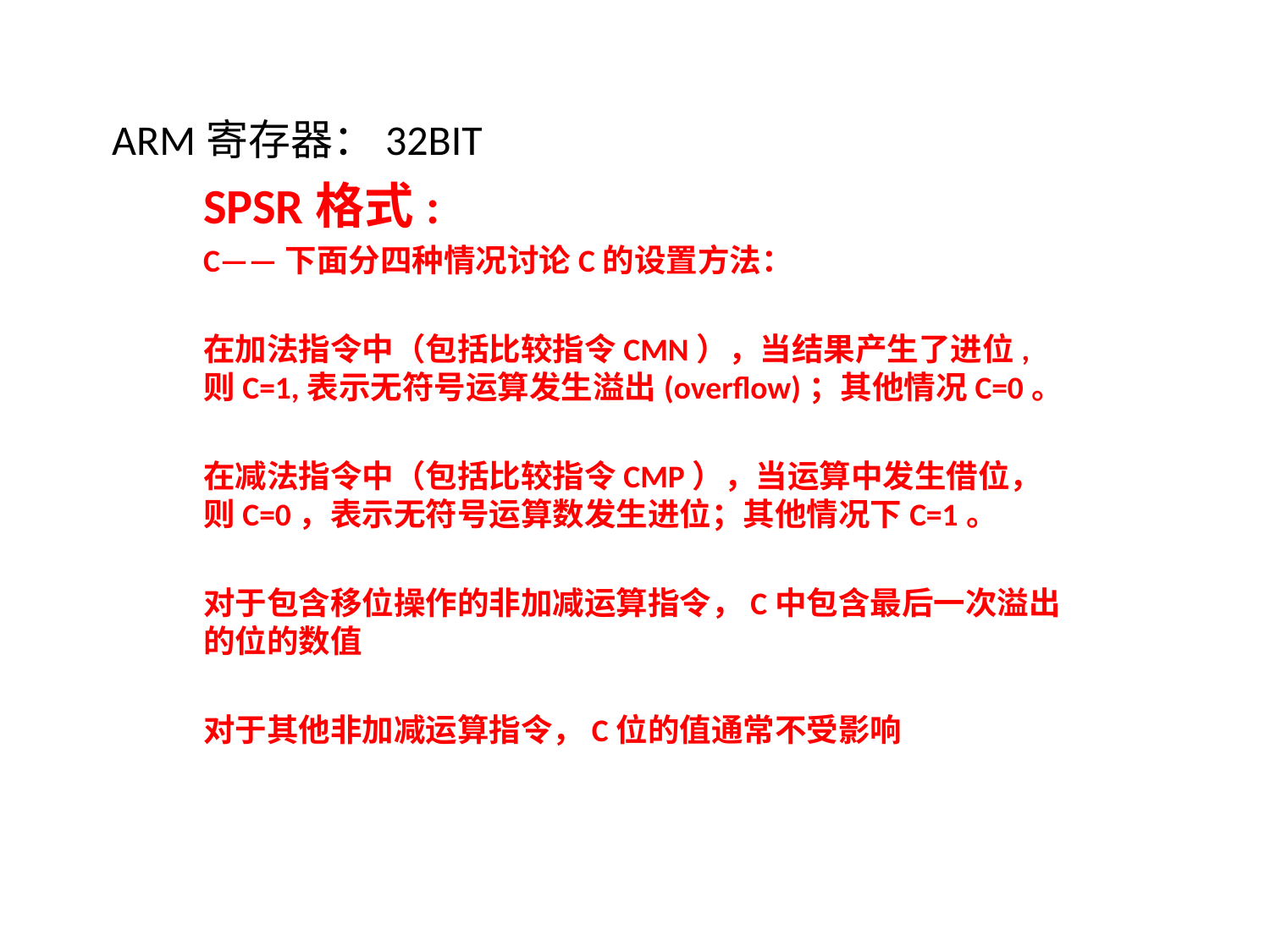

# ARM寄存器：32BIT
SPSR格式:
C——下面分四种情况讨论C的设置方法：

在加法指令中（包括比较指令CMN），当结果产生了进位,则C=1,表示无符号运算发生溢出(overflow)；其他情况C=0。

在减法指令中（包括比较指令CMP），当运算中发生借位，则C=0，表示无符号运算数发生进位；其他情况下C=1。

对于包含移位操作的非加减运算指令，C中包含最后一次溢出的位的数值

对于其他非加减运算指令，C位的值通常不受影响